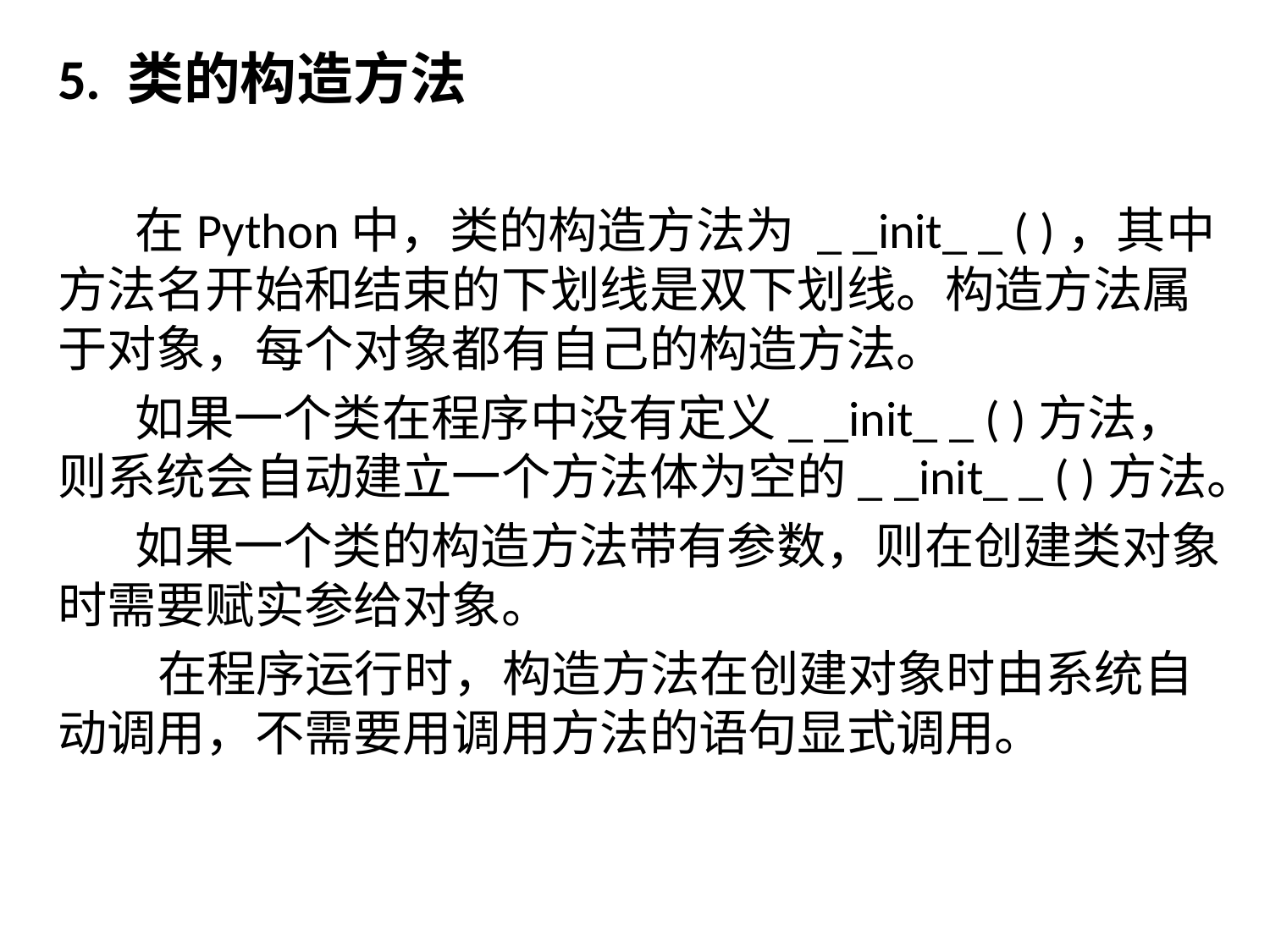

5. 类的构造方法

      在Python中，类的构造方法为 _ _init_ _ ( )，其中方法名开始和结束的下划线是双下划线。构造方法属于对象，每个对象都有自己的构造方法。
      如果一个类在程序中没有定义_ _init_ _ ( )方法，则系统会自动建立一个方法体为空的_ _init_ _ ( )方法。
      如果一个类的构造方法带有参数，则在创建类对象时需要赋实参给对象。
        在程序运行时，构造方法在创建对象时由系统自动调用，不需要用调用方法的语句显式调用。